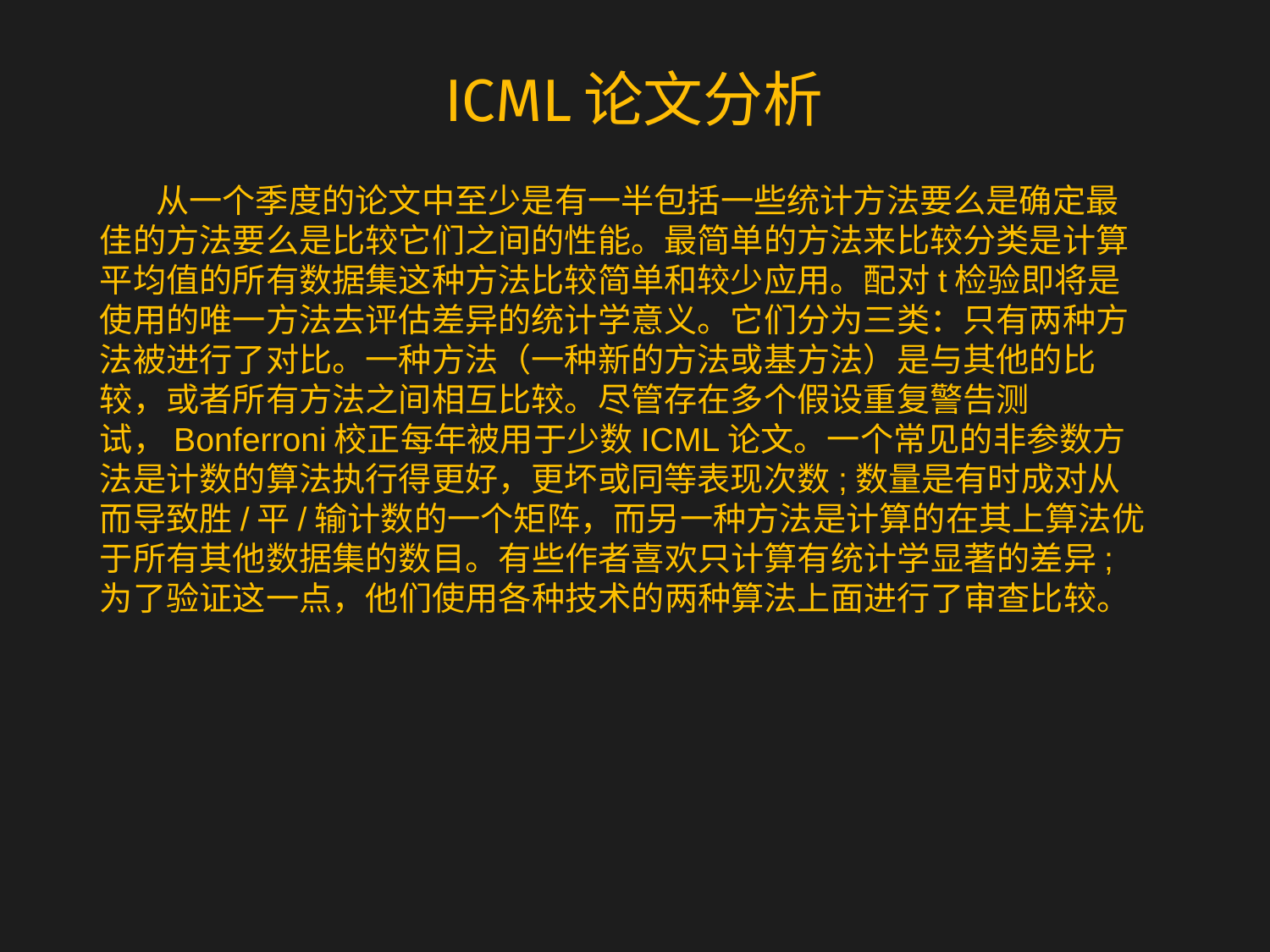

# ICML论文分析
      从一个季度的论文中至少是有一半包括一些统计方法要么是确定最佳的方法要么是比较它们之间的性能。最简单的方法来比较分类是计算平均值的所有数据集这种方法比较简单和较少应用。配对t检验即将是使用的唯一方法去评估差异的统计学意义。它们分为三类：只有两种方法被进行了对比。一种方法（一种新的方法或基方法）是与其他的比较，或者所有方法之间相互比较。尽管存在多个假设重复警告测试，Bonferroni校正每年被用于少数ICML论文。一个常见的非参数方法是计数的算法执行得更好，更坏或同等表现次数;数量是有时成对从而导致胜/平/输计数的一个矩阵，而另一种方法是计算的在其上算法优于所有其他数据集的数目。有些作者喜欢只计算有统计学显著的差异; 为了验证这一点，他们使用各种技术的两种算法上面进行了审查比较。